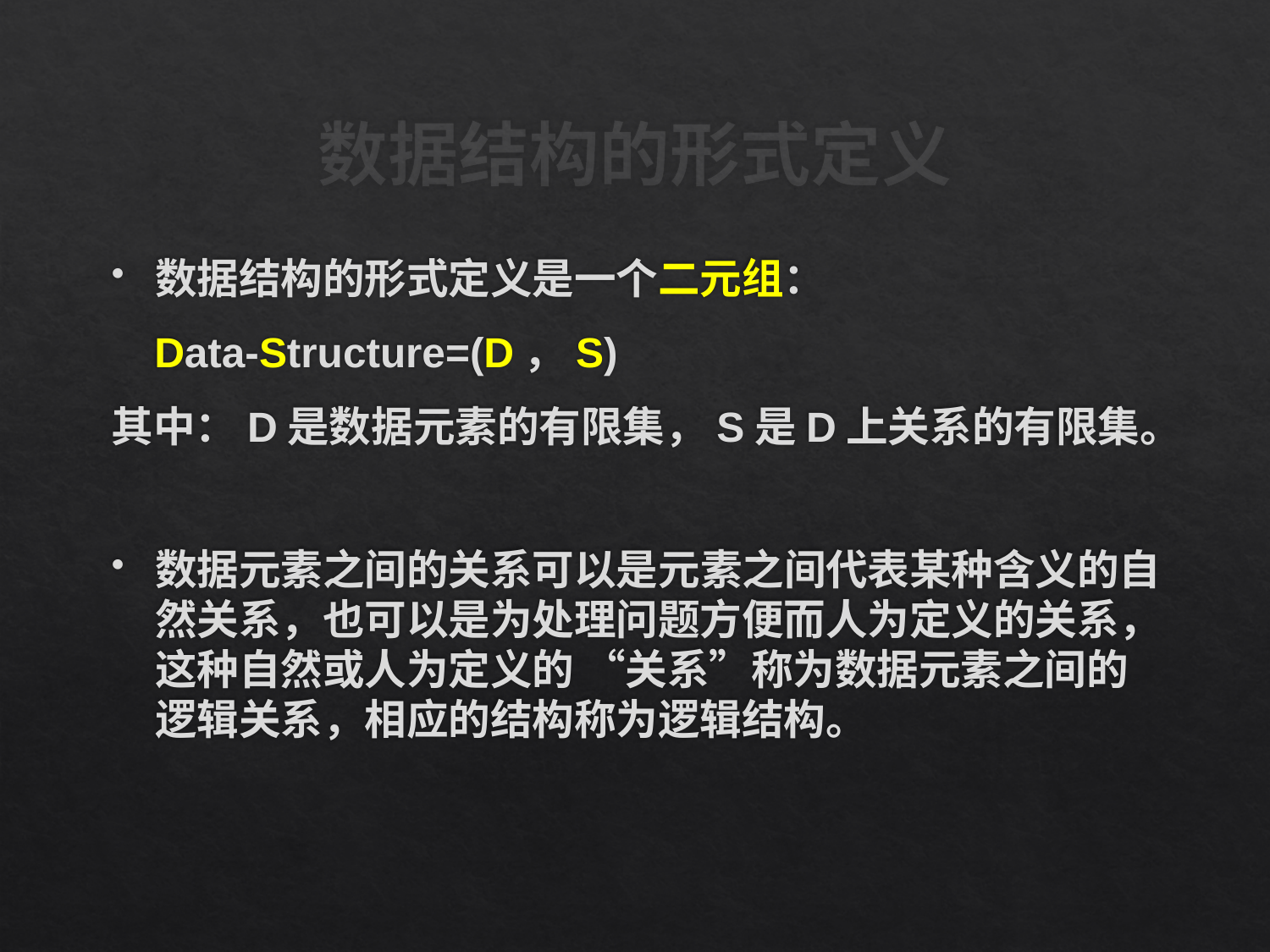

# 数据结构的形式定义
数据结构的形式定义是一个二元组：
				Data-Structure=(D，S)
	其中：D是数据元素的有限集，S是D上关系的有限集。

数据元素之间的关系可以是元素之间代表某种含义的自然关系，也可以是为处理问题方便而人为定义的关系，这种自然或人为定义的 “关系”称为数据元素之间的逻辑关系，相应的结构称为逻辑结构。